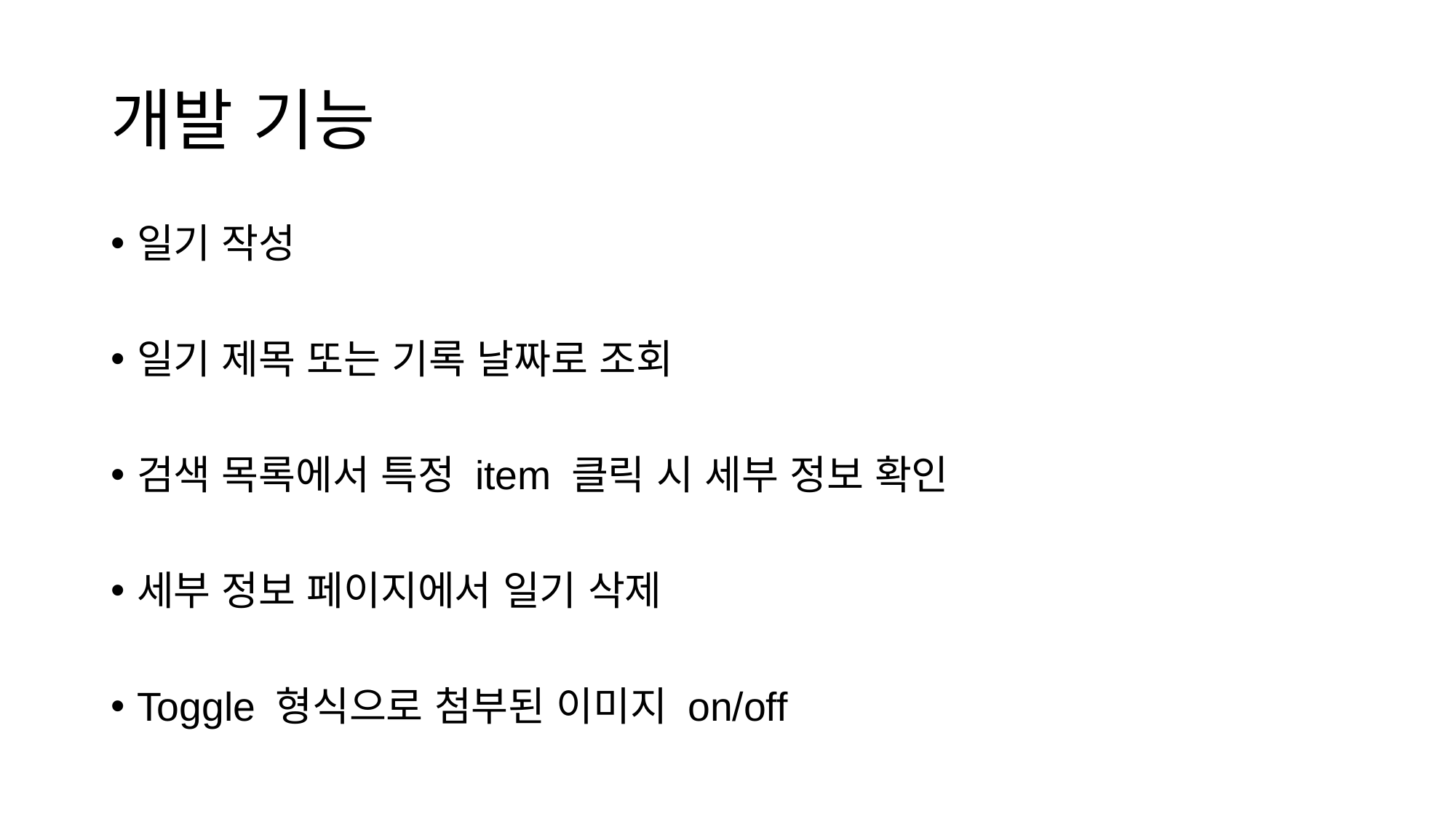

# 개발 기능
일기 작성

일기 제목 또는 기록 날짜로 조회

검색 목록에서 특정 item 클릭 시 세부 정보 확인

세부 정보 페이지에서 일기 삭제

Toggle 형식으로 첨부된 이미지 on/off